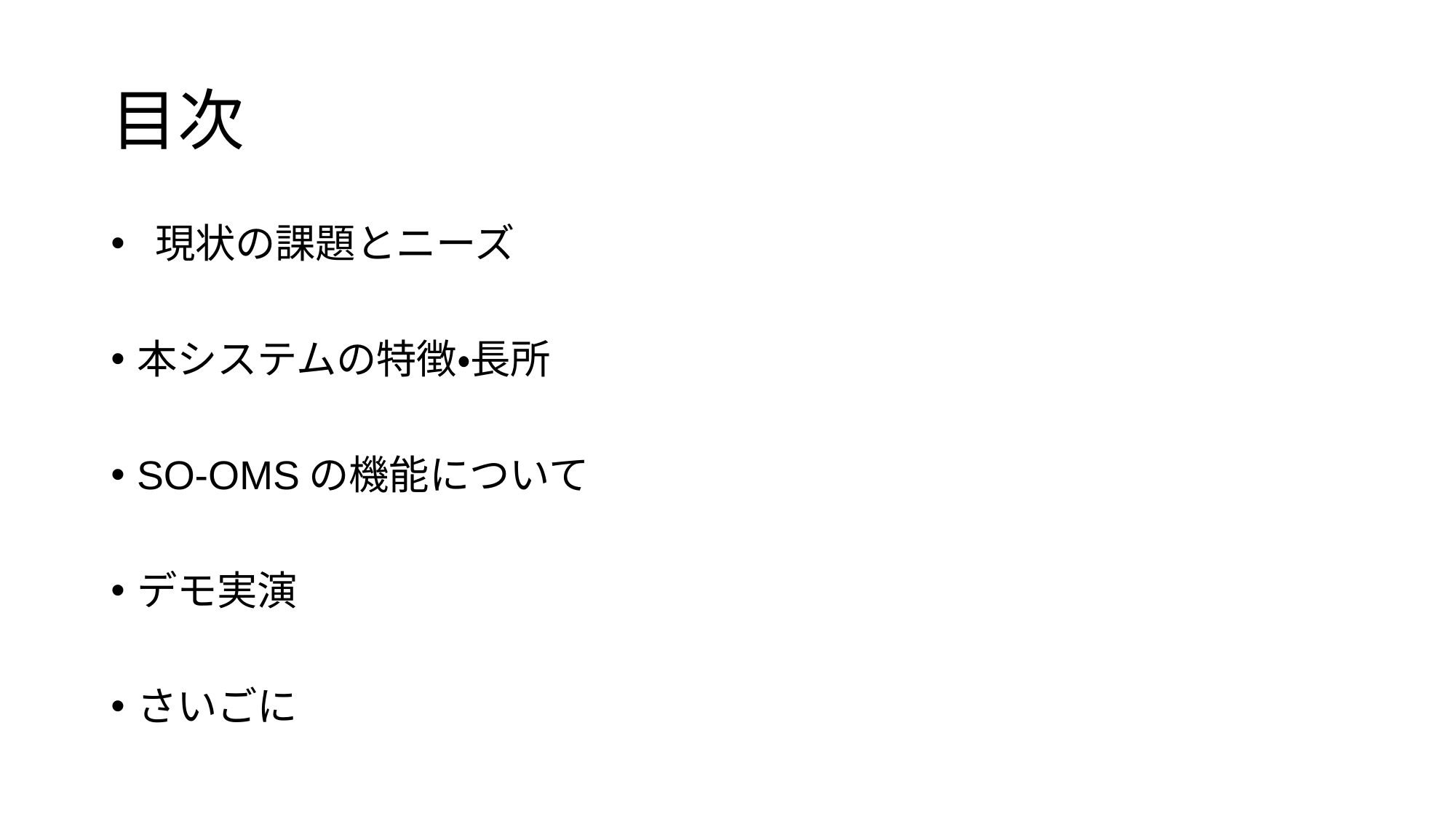

# 目次
 現状の課題とニーズ

本システムの特徴・長所

SO-OMSの機能について

デモ実演

さいごに